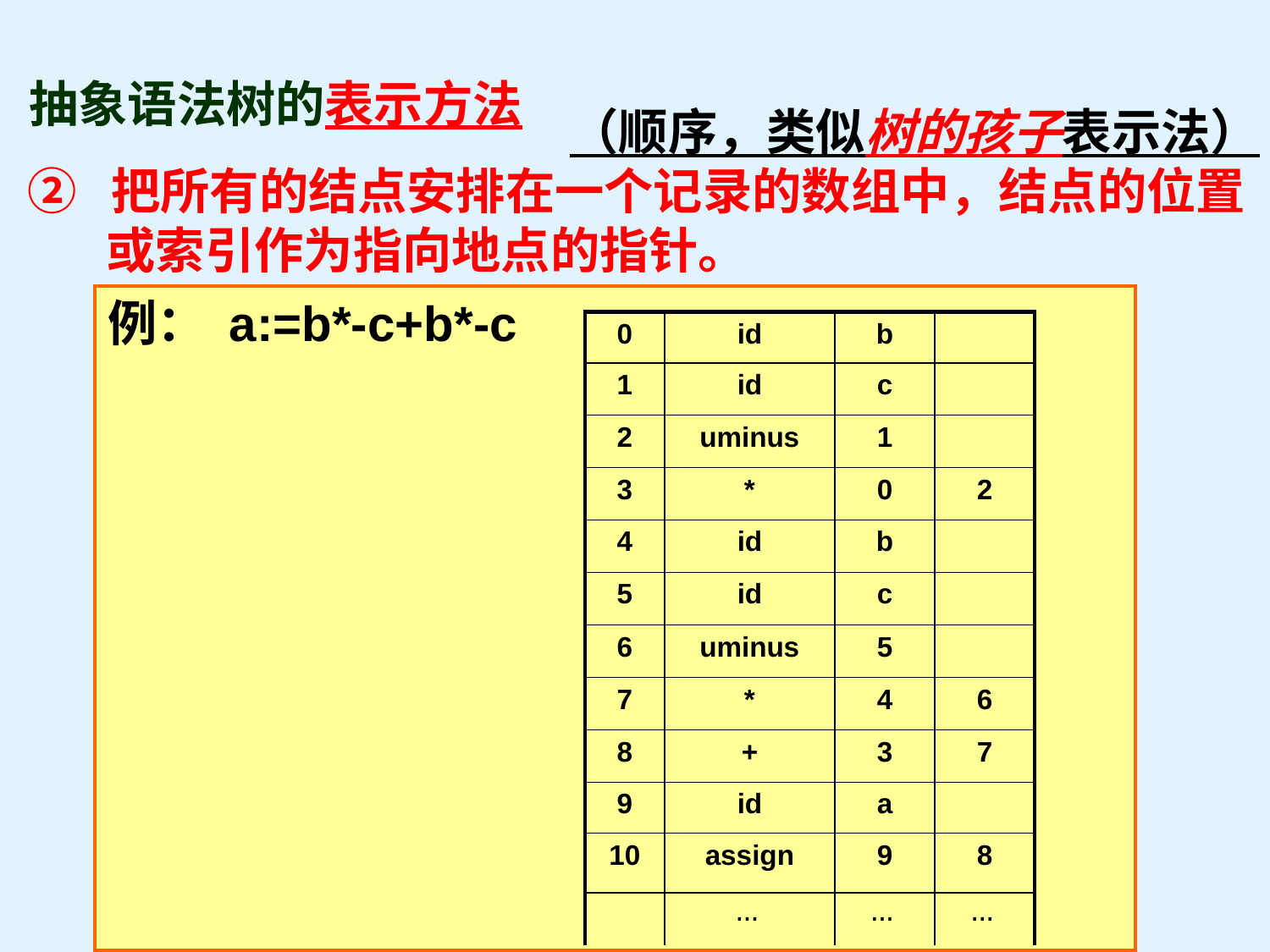

抽象语法树的表示方法
（顺序，类似树的孩子表示法）
②  把所有的结点安排在一个记录的数组中，结点的位置
      或索引作为指向地点的指针。
例： a:=b*-c+b*-c

| 0 | id | b |  |
| --- | --- | --- | --- |
| 1 | id | c |  |
| 2 | uminus | 1 |  |
| 3 | \* | 0 | 2 |
| 4 | id | b |  |
| 5 | id | c |  |
| 6 | uminus | 5 |  |
| 7 | \* | 4 | 6 |
| 8 | + | 3 | 7 |
| 9 | id | a |  |
| 10 | assign | 9 | 8 |
|  | … | … | … |